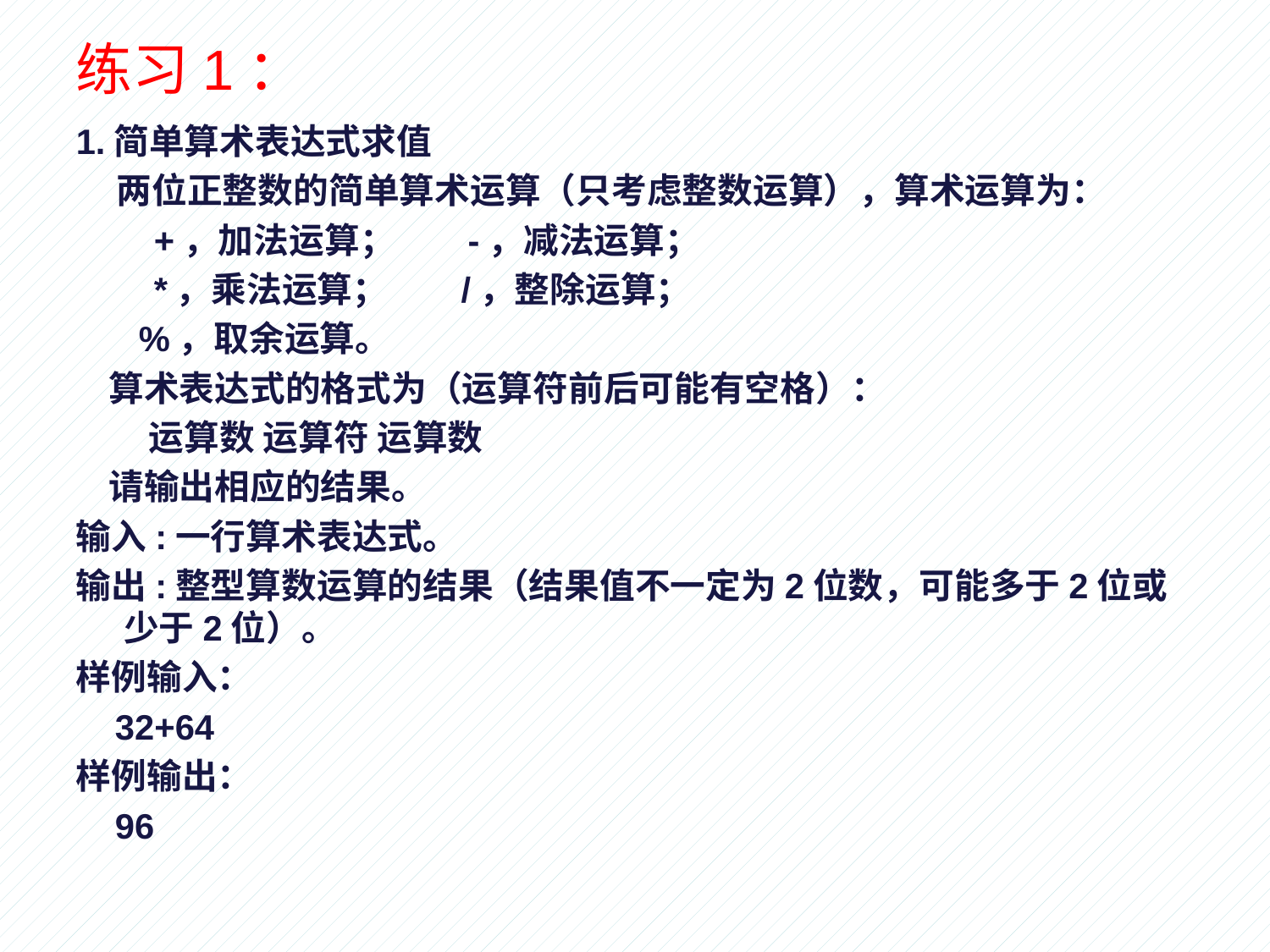

# 练习1：
1.简单算术表达式求值
    两位正整数的简单算术运算（只考虑整数运算），算术运算为：
        +，加法运算；        -，减法运算；
        *，乘法运算；        /，整除运算；
        %，取余运算。
   算术表达式的格式为（运算符前后可能有空格）：
        运算数 运算符 运算数
   请输出相应的结果。
输入:一行算术表达式。
输出:整型算数运算的结果（结果值不一定为2位数，可能多于2位或少于2位）。
样例输入：
    32+64
样例输出：
    96